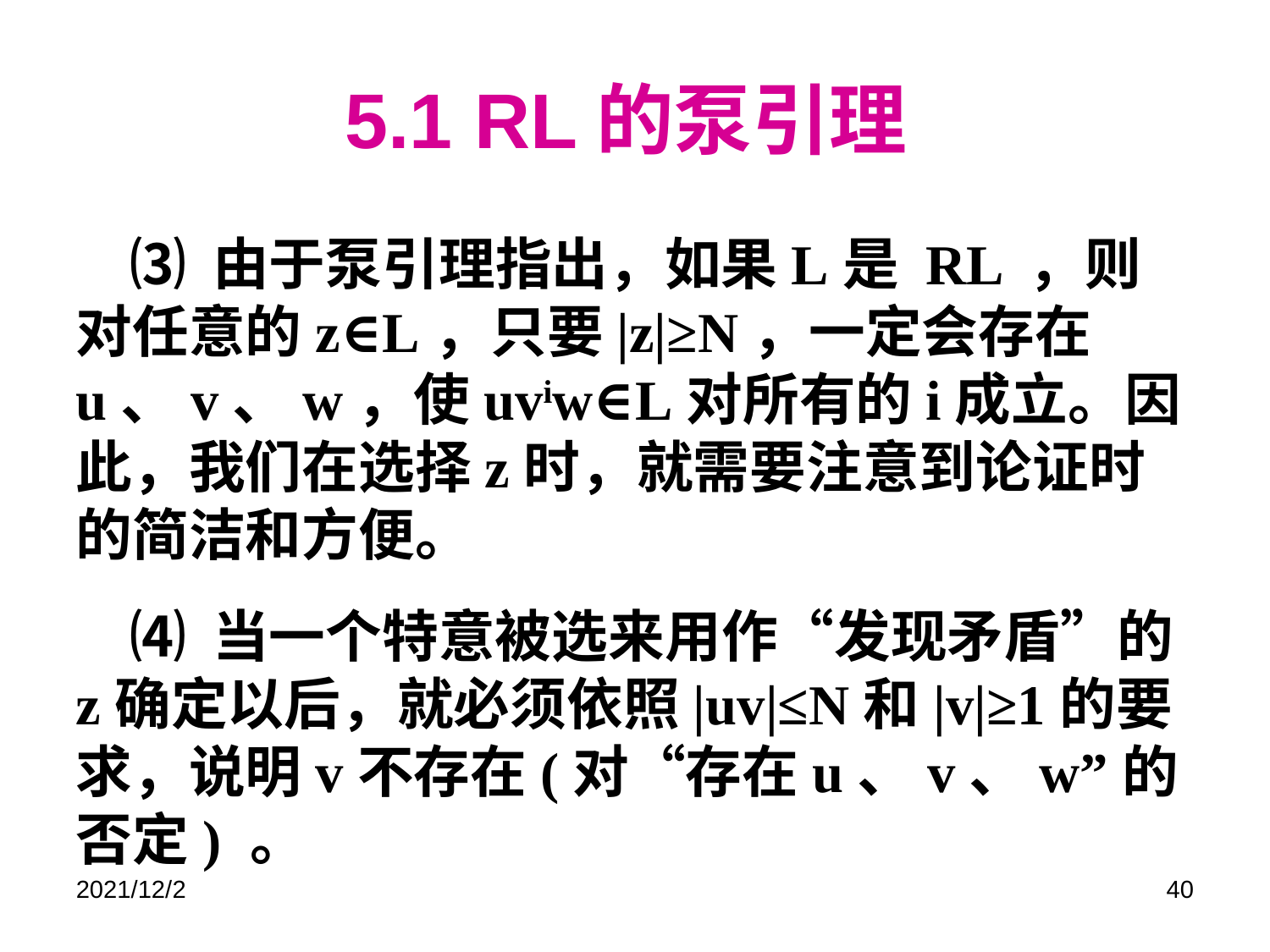

# 5.1 RL的泵引理
⑶ 由于泵引理指出，如果L是 RL ，则对任意的z∈L，只要|z|≥N，一定会存在u、v、w，使uviw∈L对所有的i成立。因此，我们在选择z时，就需要注意到论证时的简洁和方便。
⑷ 当一个特意被选来用作“发现矛盾”的z确定以后，就必须依照|uv|≤N和|v|≥1的要求，说明v不存在(对“存在u、v、w”的否定) 。
2021/12/2
40